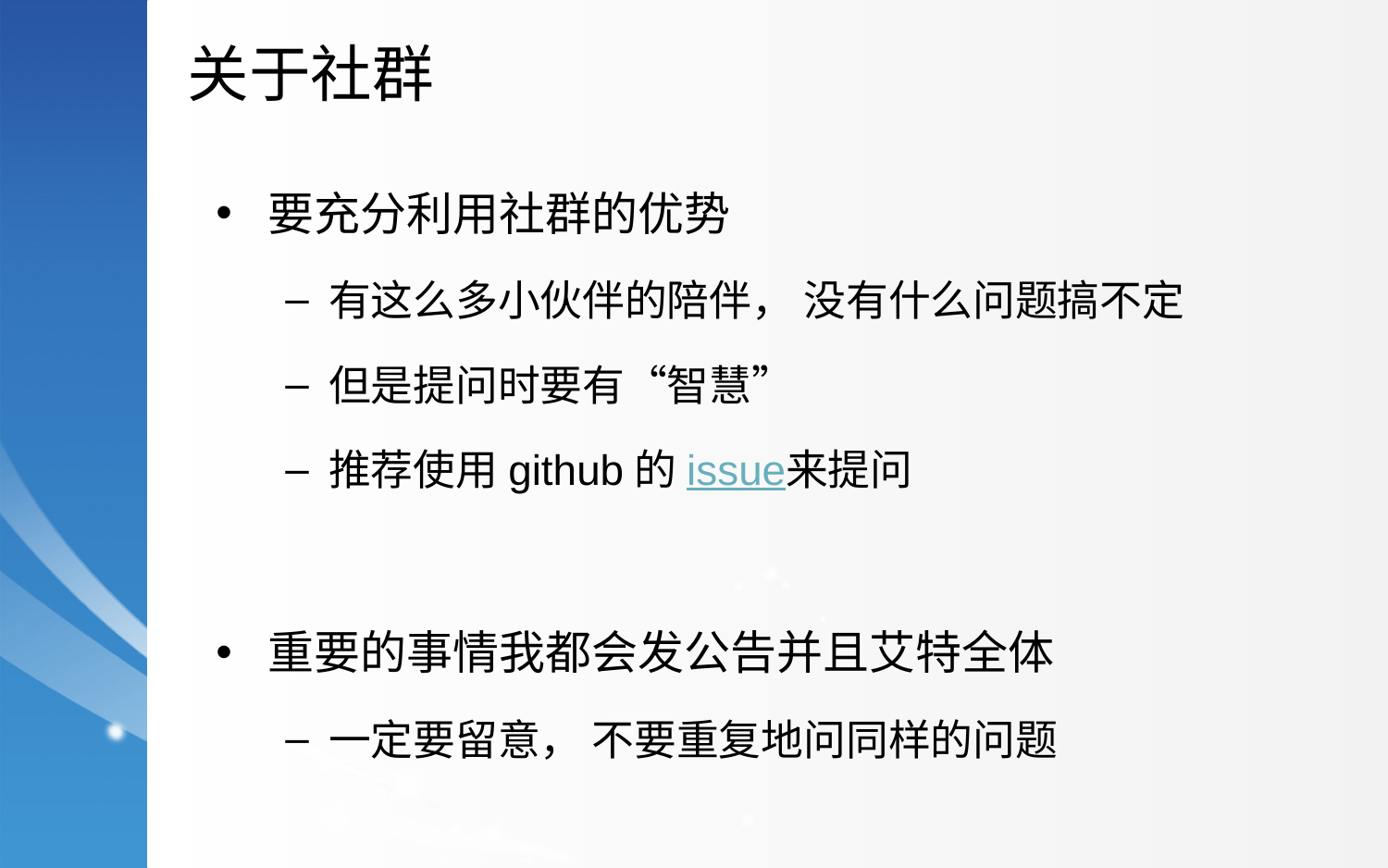

关于社群
要充分利用社群的优势
有这么多小伙伴的陪伴， 没有什么问题搞不定
但是提问时要有“智慧”
推荐使用github的issue来提问

重要的事情我都会发公告并且艾特全体
一定要留意， 不要重复地问同样的问题